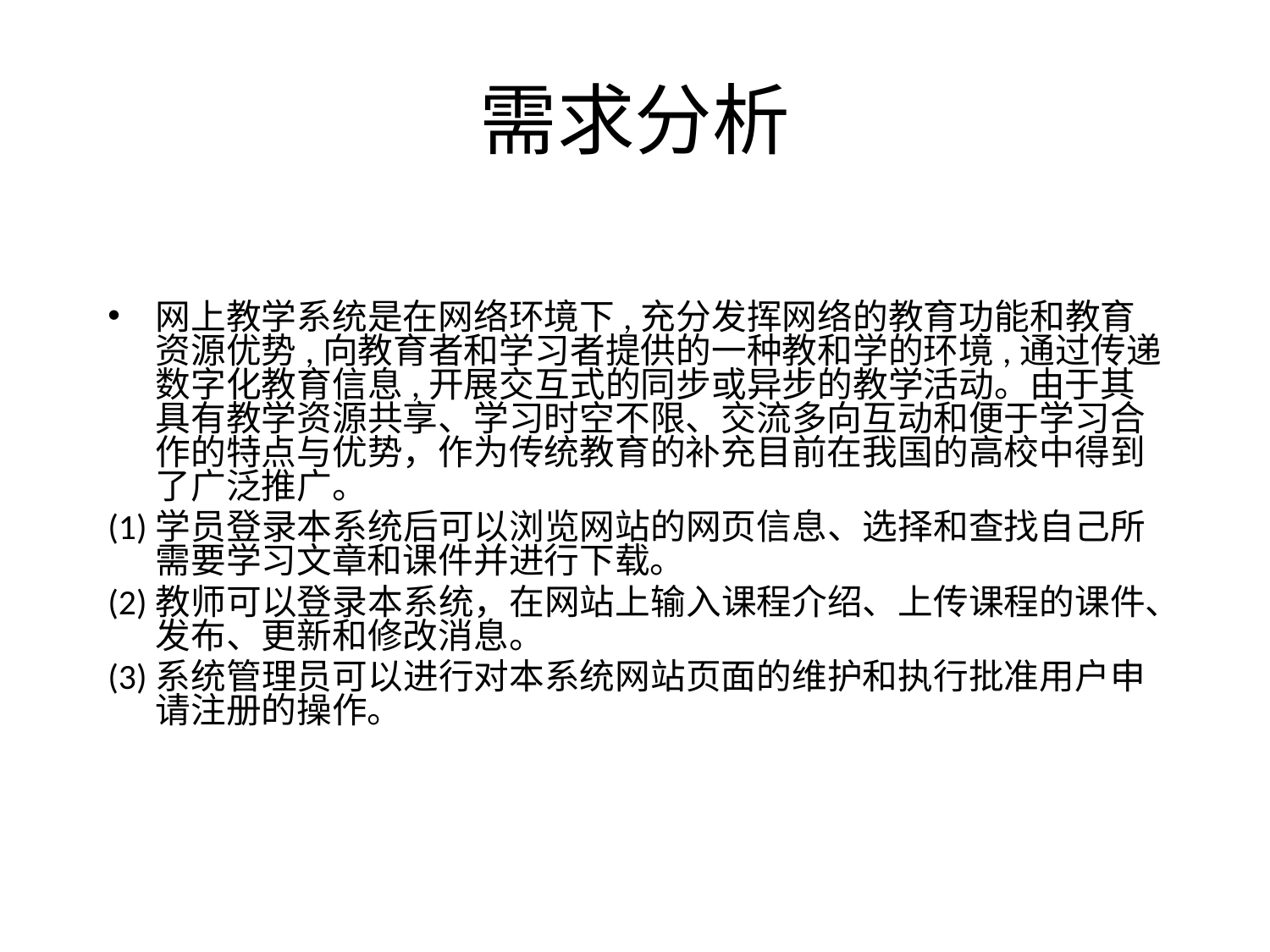

# 需求分析
网上教学系统是在网络环境下,充分发挥网络的教育功能和教育资源优势,向教育者和学习者提供的一种教和学的环境,通过传递数字化教育信息,开展交互式的同步或异步的教学活动。由于其具有教学资源共享、学习时空不限、交流多向互动和便于学习合作的特点与优势，作为传统教育的补充目前在我国的高校中得到了广泛推广。
(1)学员登录本系统后可以浏览网站的网页信息、选择和查找自己所需要学习文章和课件并进行下载。
(2)教师可以登录本系统，在网站上输入课程介绍、上传课程的课件、发布、更新和修改消息。
(3)系统管理员可以进行对本系统网站页面的维护和执行批准用户申请注册的操作。